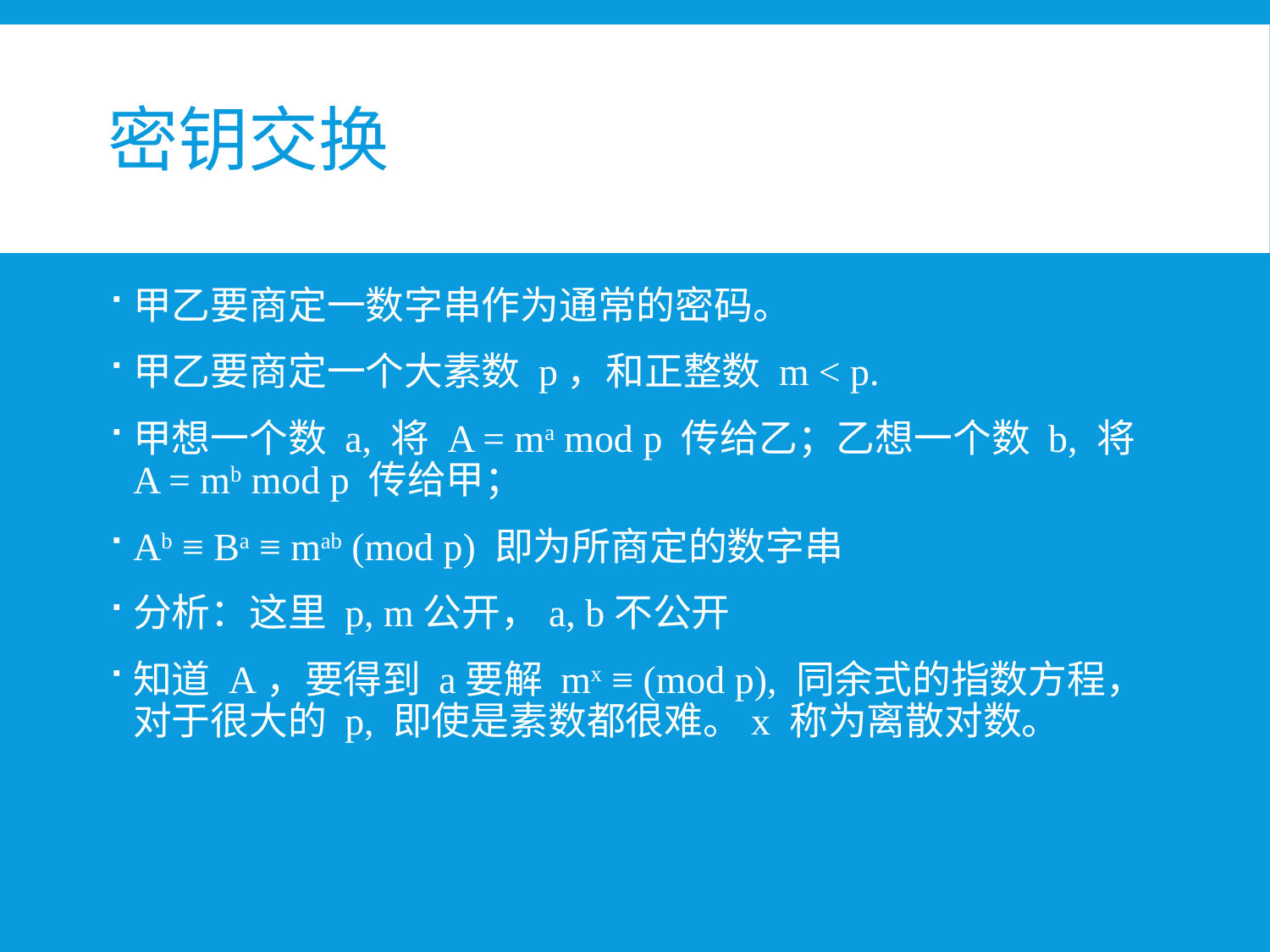

# 密钥交换
甲乙要商定一数字串作为通常的密码。
甲乙要商定一个大素数 p，和正整数 m < p.
甲想一个数 a, 将 A = ma mod p 传给乙；乙想一个数 b, 将 A = mb mod p 传给甲；
Ab ≡ Ba ≡ mab (mod p) 即为所商定的数字串
分析：这里 p, m公开，a, b不公开
知道 A，要得到 a要解 mx ≡ (mod p), 同余式的指数方程，对于很大的 p, 即使是素数都很难。x 称为离散对数。